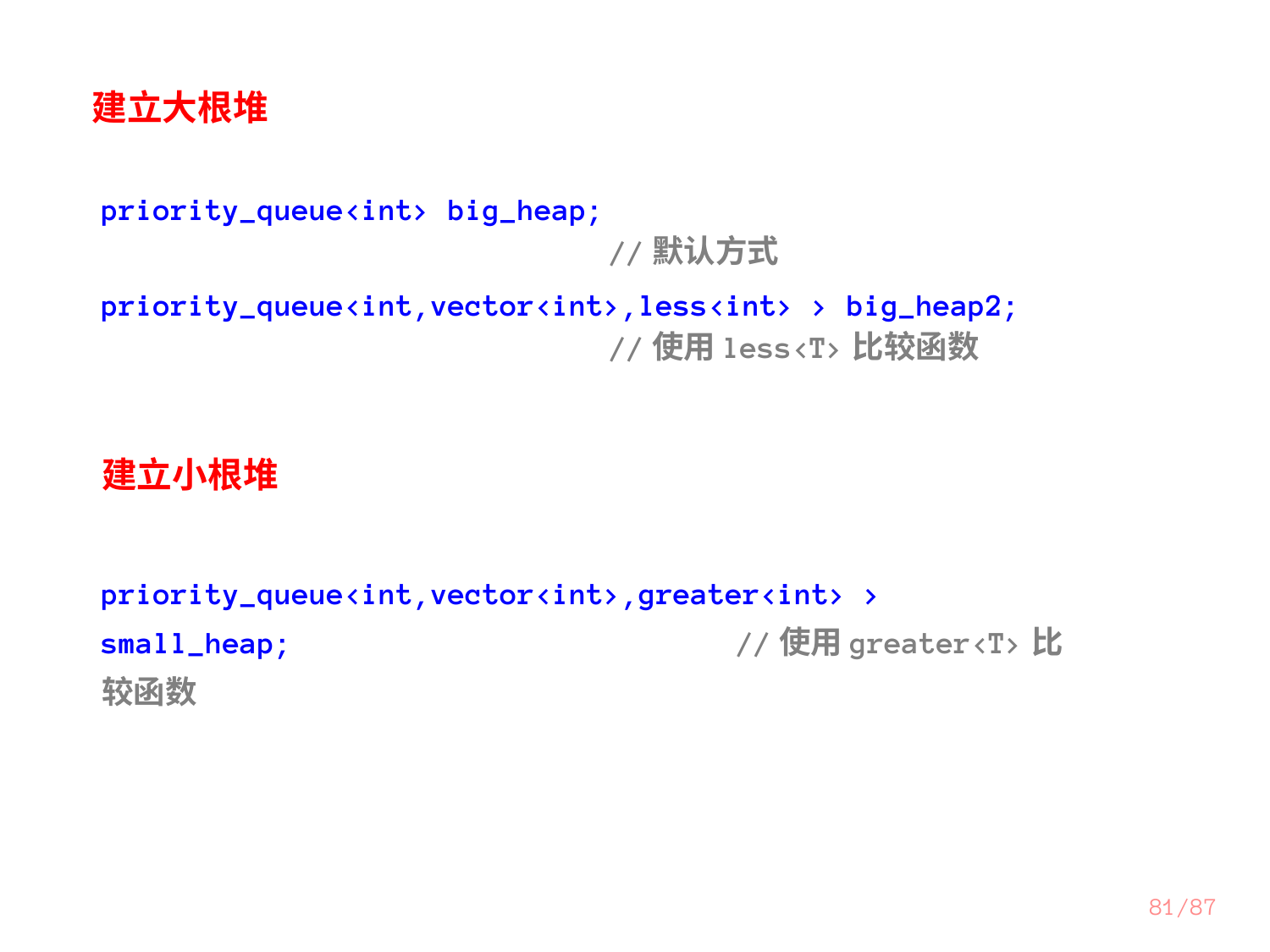

建立大根堆
priority_queue<int> big_heap;								//默认方式
priority_queue<int,vector<int>,less<int> > big_heap2;				//使用less<T>比较函数
建立小根堆
priority_queue<int,vector<int>,greater<int> > small_heap; 				//使用greater<T>比较函数
81/87